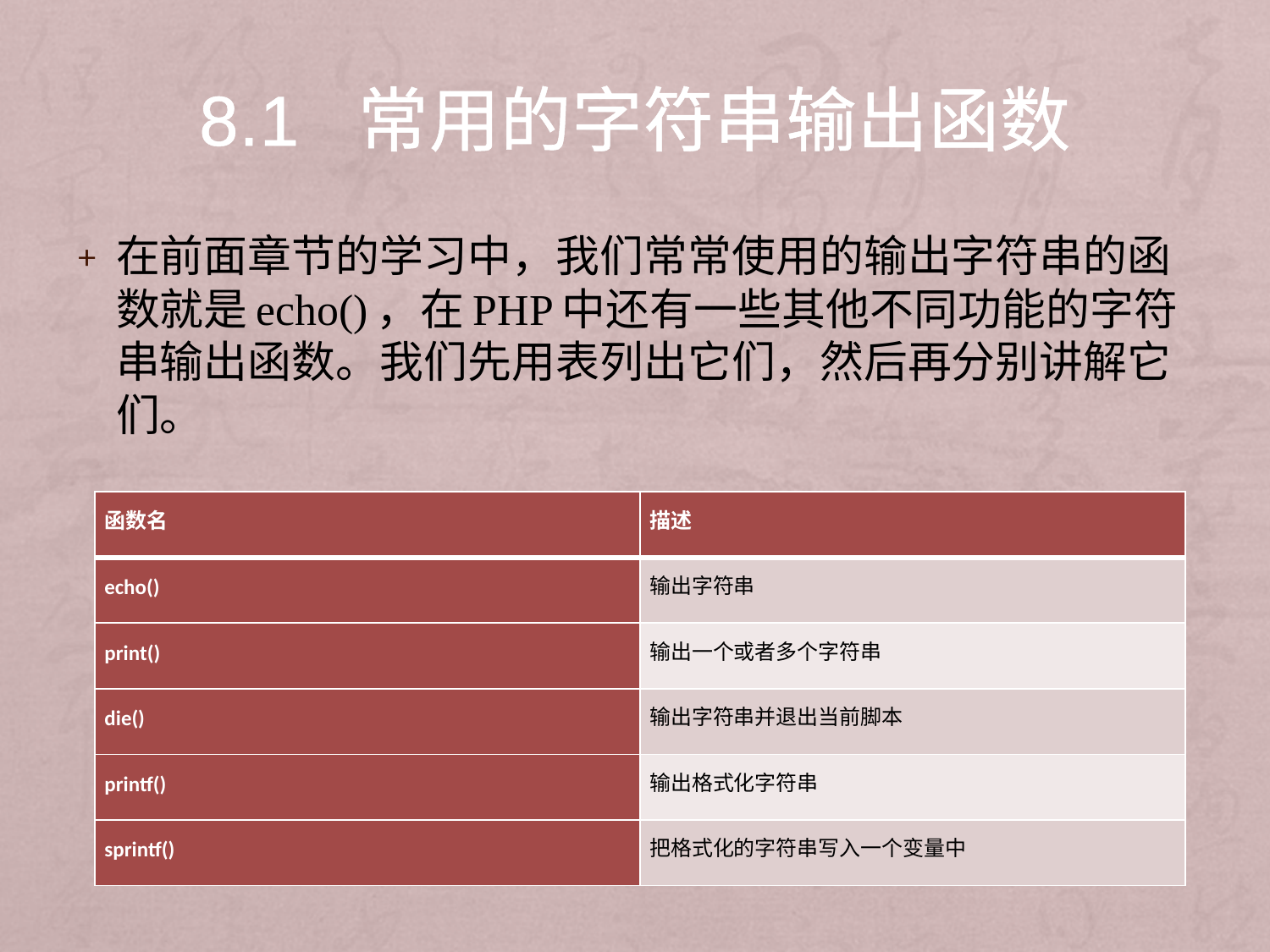

# 8.1  常用的字符串输出函数
在前面章节的学习中，我们常常使用的输出字符串的函数就是echo()，在PHP中还有一些其他不同功能的字符串输出函数。我们先用表列出它们，然后再分别讲解它们。
| 函数名 | 描述 |
| --- | --- |
| echo() | 输出字符串 |
| print() | 输出一个或者多个字符串 |
| die() | 输出字符串并退出当前脚本 |
| printf() | 输出格式化字符串 |
| sprintf() | 把格式化的字符串写入一个变量中 |